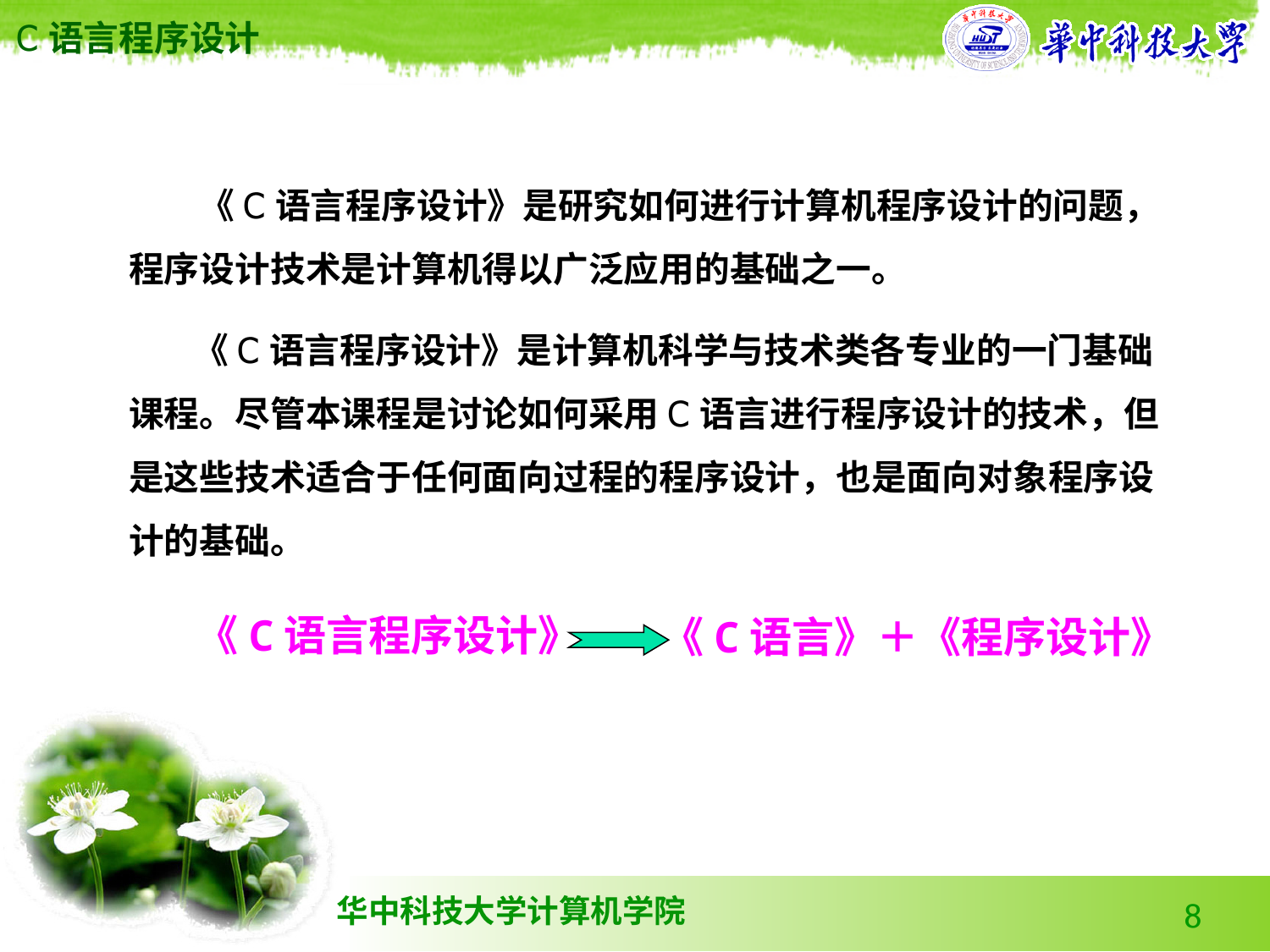

《C语言程序设计》是研究如何进行计算机程序设计的问题，程序设计技术是计算机得以广泛应用的基础之一。
       《C语言程序设计》是计算机科学与技术类各专业的一门基础课程。尽管本课程是讨论如何采用C语言进行程序设计的技术，但是这些技术适合于任何面向过程的程序设计，也是面向对象程序设计的基础。
《C语言程序设计》
《C语言》＋《程序设计》

8